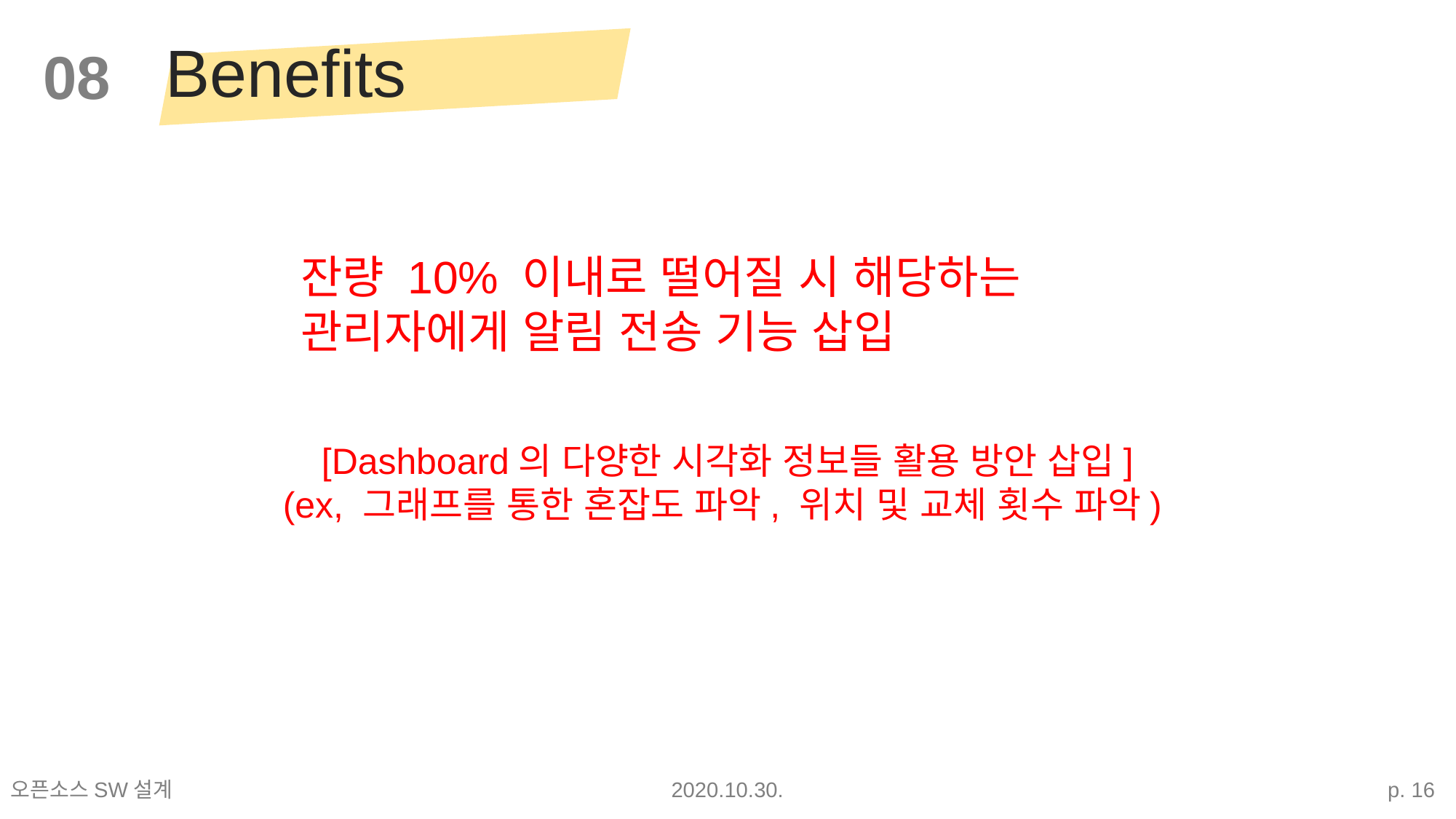

Benefits
08

잔량 10% 이내로 떨어질 시 해당하는 관리자에게 알림 전송 기능 삽입
[Dashboard의 다양한 시각화 정보들 활용 방안 삽입]
(ex, 그래프를 통한 혼잡도 파악, 위치 및 교체 횟수 파악)
오픈소스SW설계
2020.10.30.
p. 16